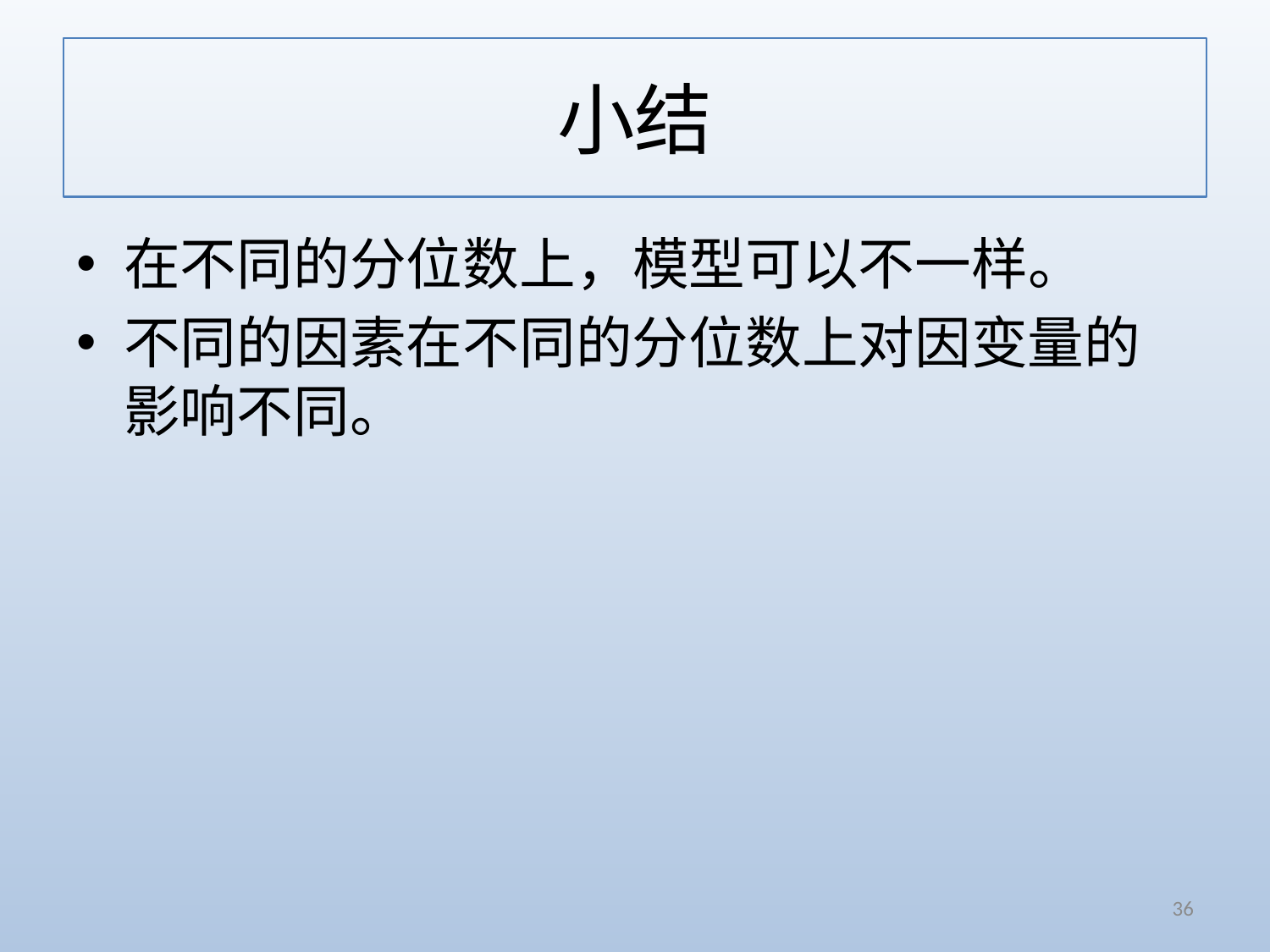

# 小结
在不同的分位数上，模型可以不一样。
不同的因素在不同的分位数上对因变量的影响不同。
36